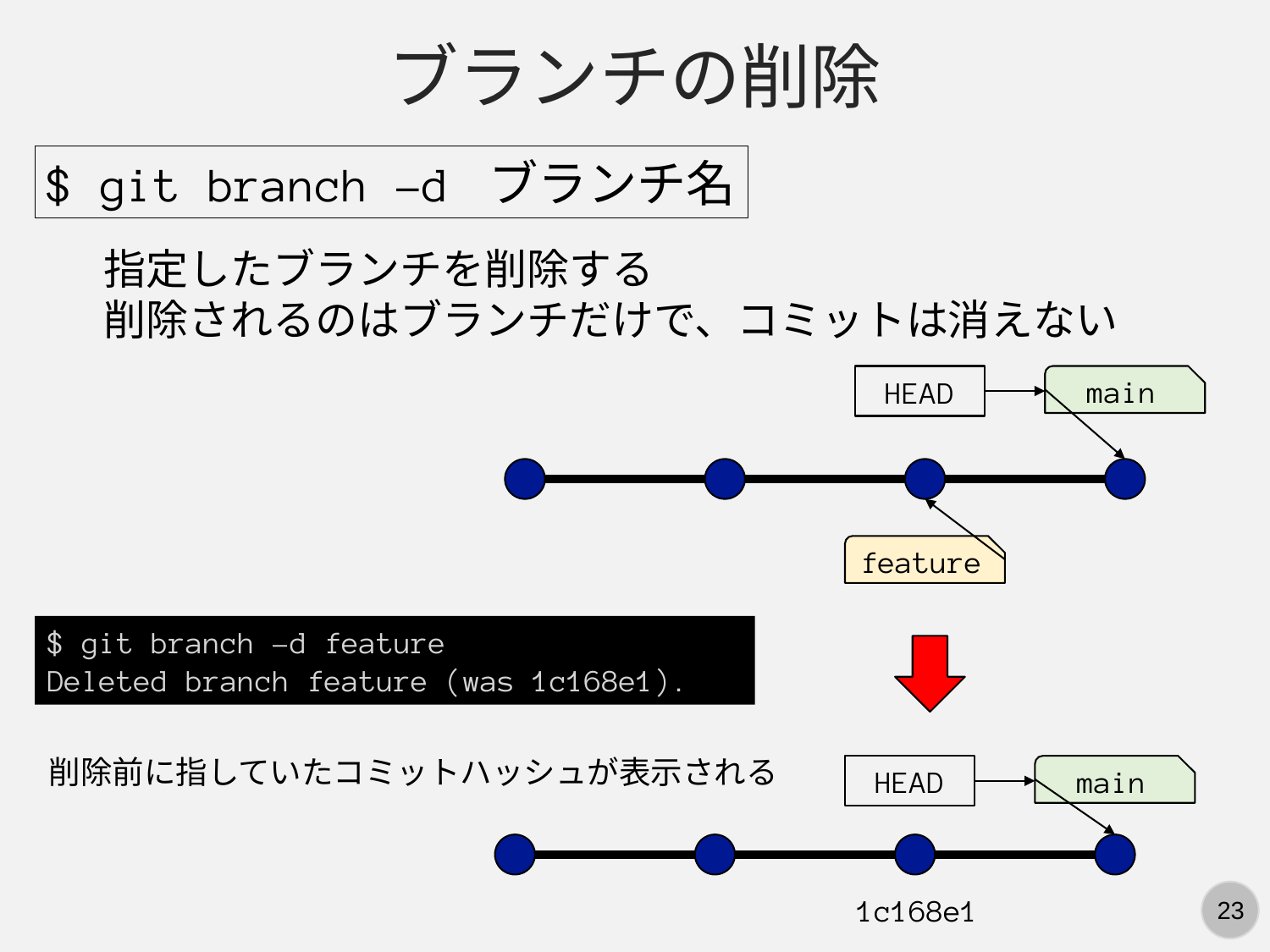

ブランチの削除
$ git branch -d ブランチ名
指定したブランチを削除する
削除されるのはブランチだけで、コミットは消えない
HEAD
main

feature
$ git branch –d feature
Deleted branch feature (was 1c168e1).

削除前に指していたコミットハッシュが表示される
HEAD
main

1c168e1